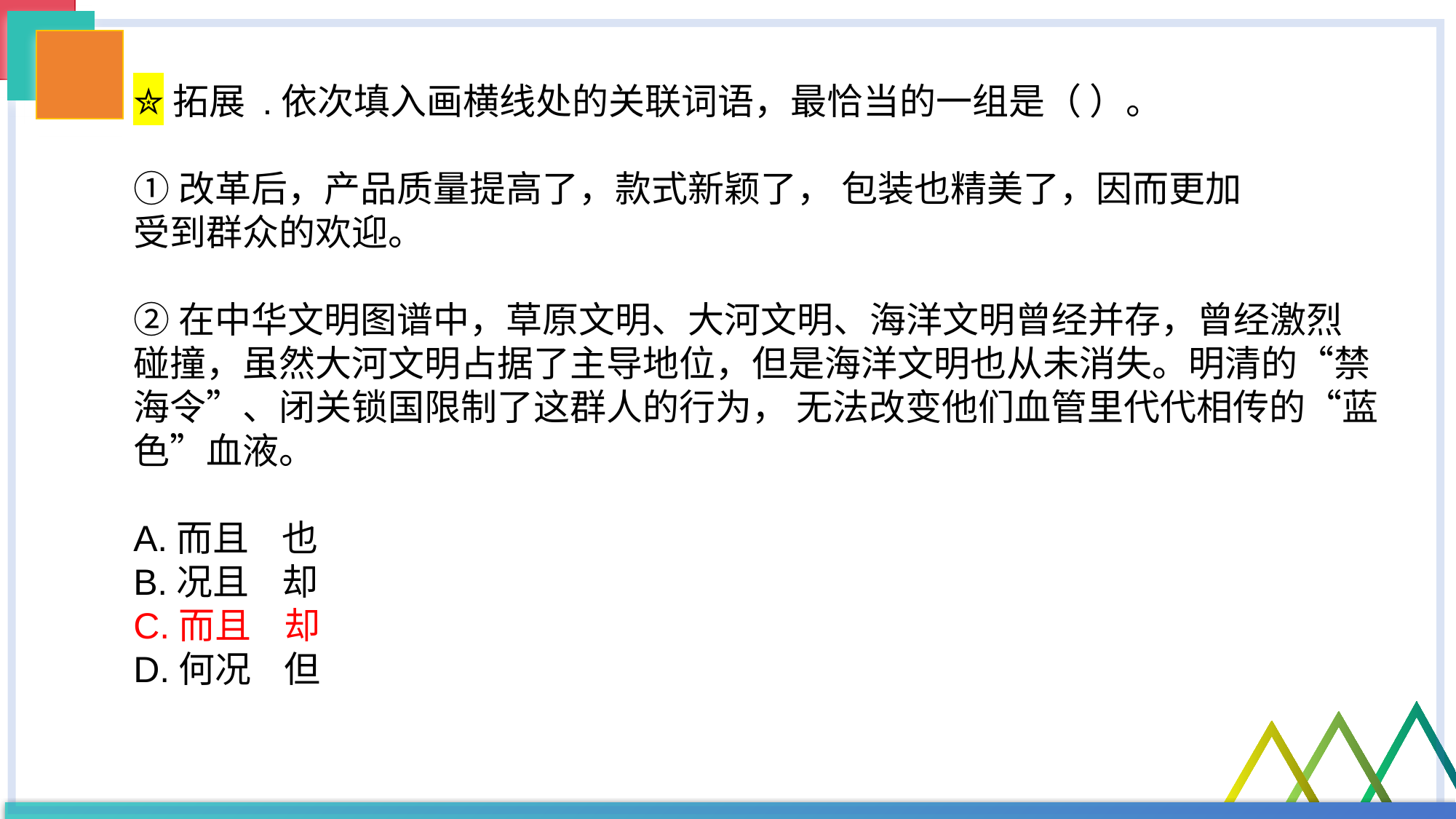

✮拓展 .依次填入画横线处的关联词语，最恰当的一组是（ ）。

①改革后，产品质量提高了，款式新颖了， 包装也精美了，因而更加
受到群众的欢迎。

②在中华文明图谱中，草原文明、大河文明、海洋文明曾经并存，曾经激烈
碰撞，虽然大河文明占据了主导地位，但是海洋文明也从未消失。明清的“禁海令”、闭关锁国限制了这群人的行为， 无法改变他们血管里代代相传的“蓝
色”血液。

A.而且    也
B.况且    却
C.而且    却
D.何况    但